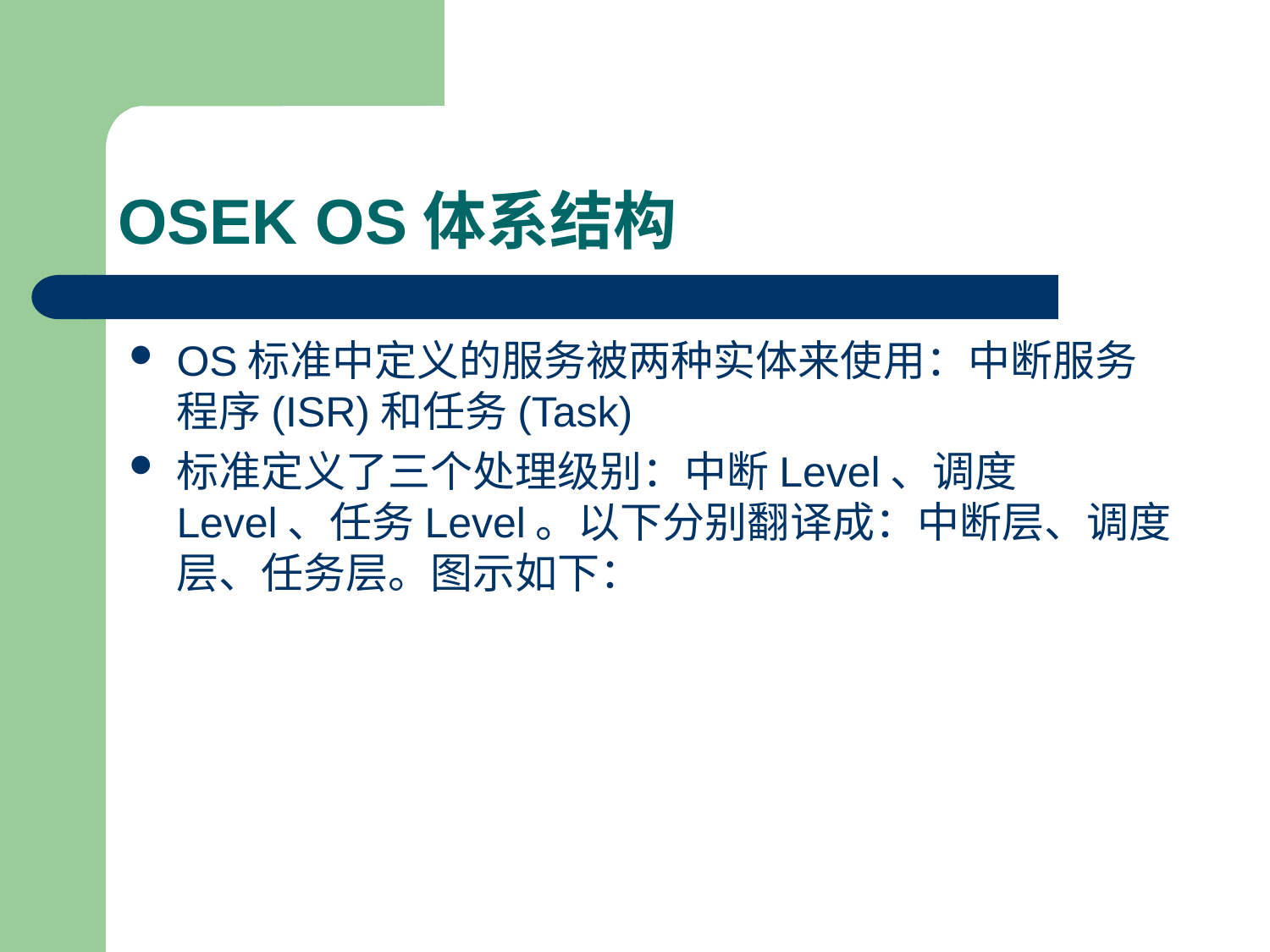

# OSEK OS体系结构
OS标准中定义的服务被两种实体来使用：中断服务程序(ISR)和任务(Task)
标准定义了三个处理级别：中断Level、调度Level、任务Level。以下分别翻译成：中断层、调度层、任务层。图示如下：